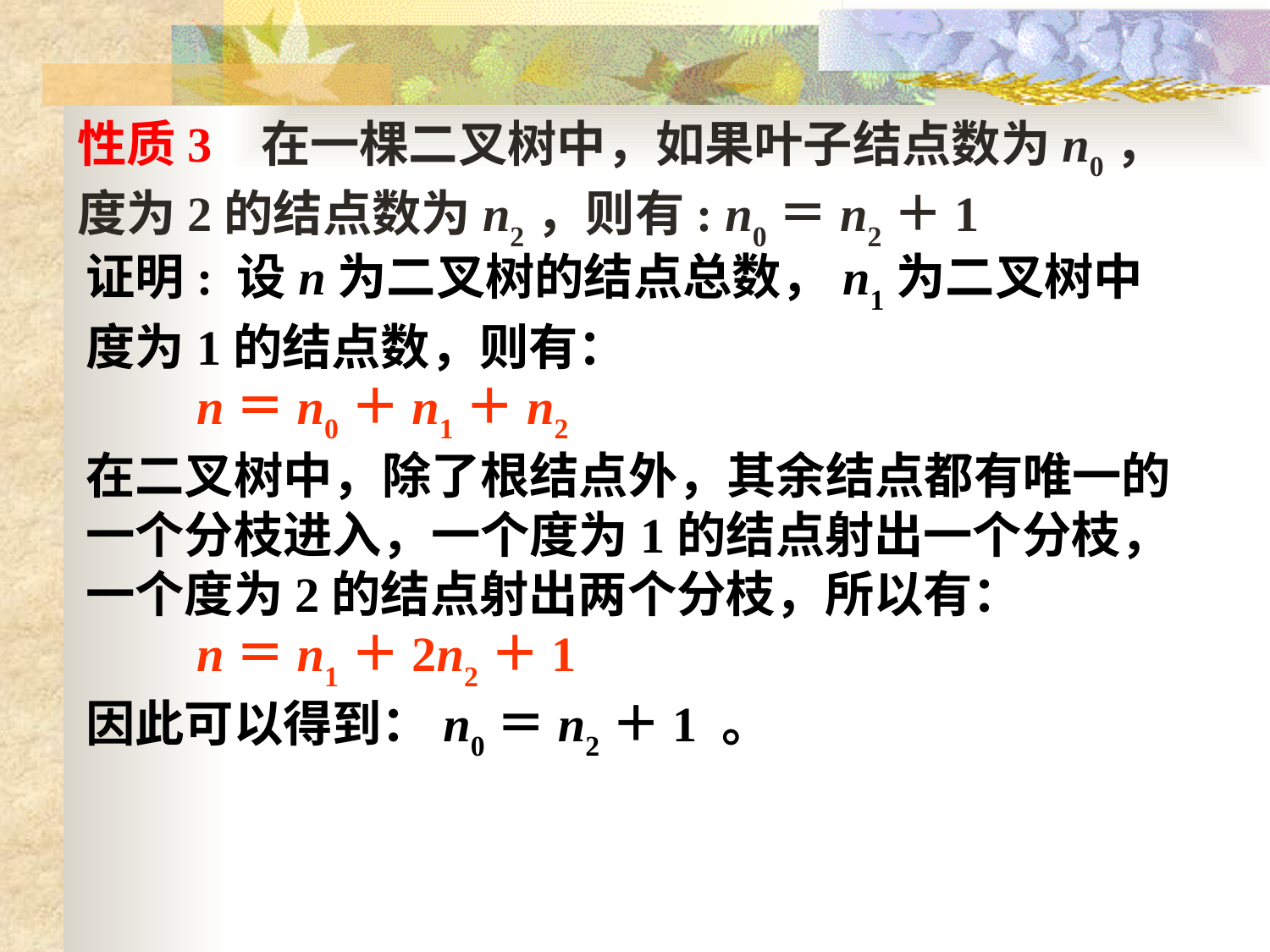

性质3   在一棵二叉树中，如果叶子结点数为n0，度为2的结点数为n2，则有: n0＝n2＋1
证明: 设n为二叉树的结点总数，n1为二叉树中度为1的结点数，则有：
         n＝n0＋n1＋n2
在二叉树中，除了根结点外，其余结点都有唯一的一个分枝进入，一个度为1的结点射出一个分枝，一个度为2的结点射出两个分枝，所以有：
         n＝n1＋2n2＋1
因此可以得到：n0＝n2＋1 。